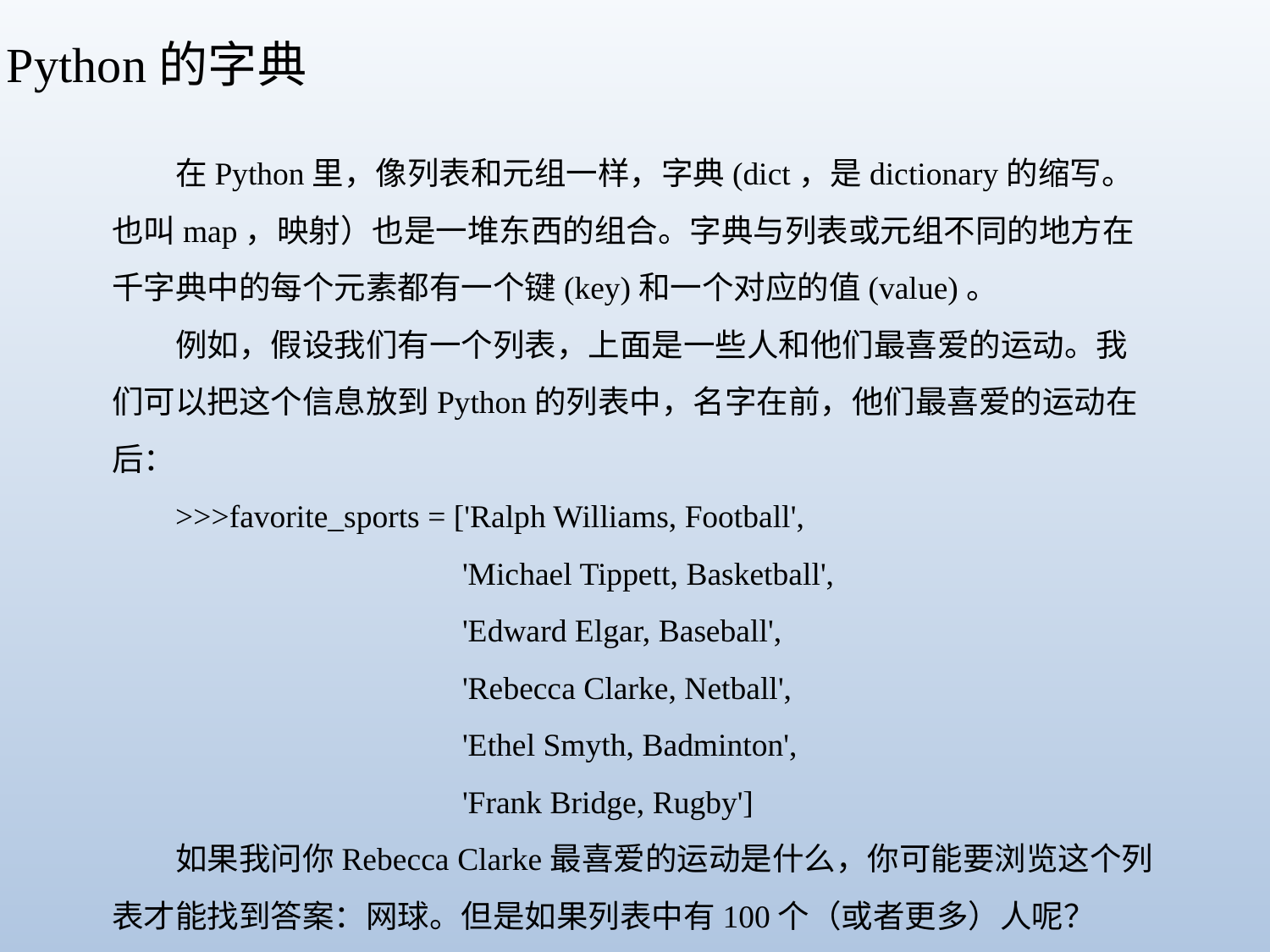

Python的字典
在Python里，像列表和元组一样，字典(dict，是dictionary的缩写。也叫map，映射）也是一堆东西的组合。字典与列表或元组不同的地方在千字典中的每个元素都有一个键(key)和一个对应的值(value)。
例如，假设我们有一个列表，上面是一些人和他们最喜爱的运动。我们可以把这个信息放到Python的列表中，名字在前，他们最喜爱的运动在后：
>>>favorite_sports = ['Ralph Williams, Football',
		            'Michael Tippett, Basketball',
		            'Edward Elgar, Baseball',
		            'Rebecca Clarke, Netball',
  		            'Ethel Smyth, Badminton',
		            'Frank Bridge, Rugby']
如果我问你Rebecca Clarke最喜爱的运动是什么，你可能要浏览这个列表才能找到答案：网球。但是如果列表中有100个（或者更多）人呢？